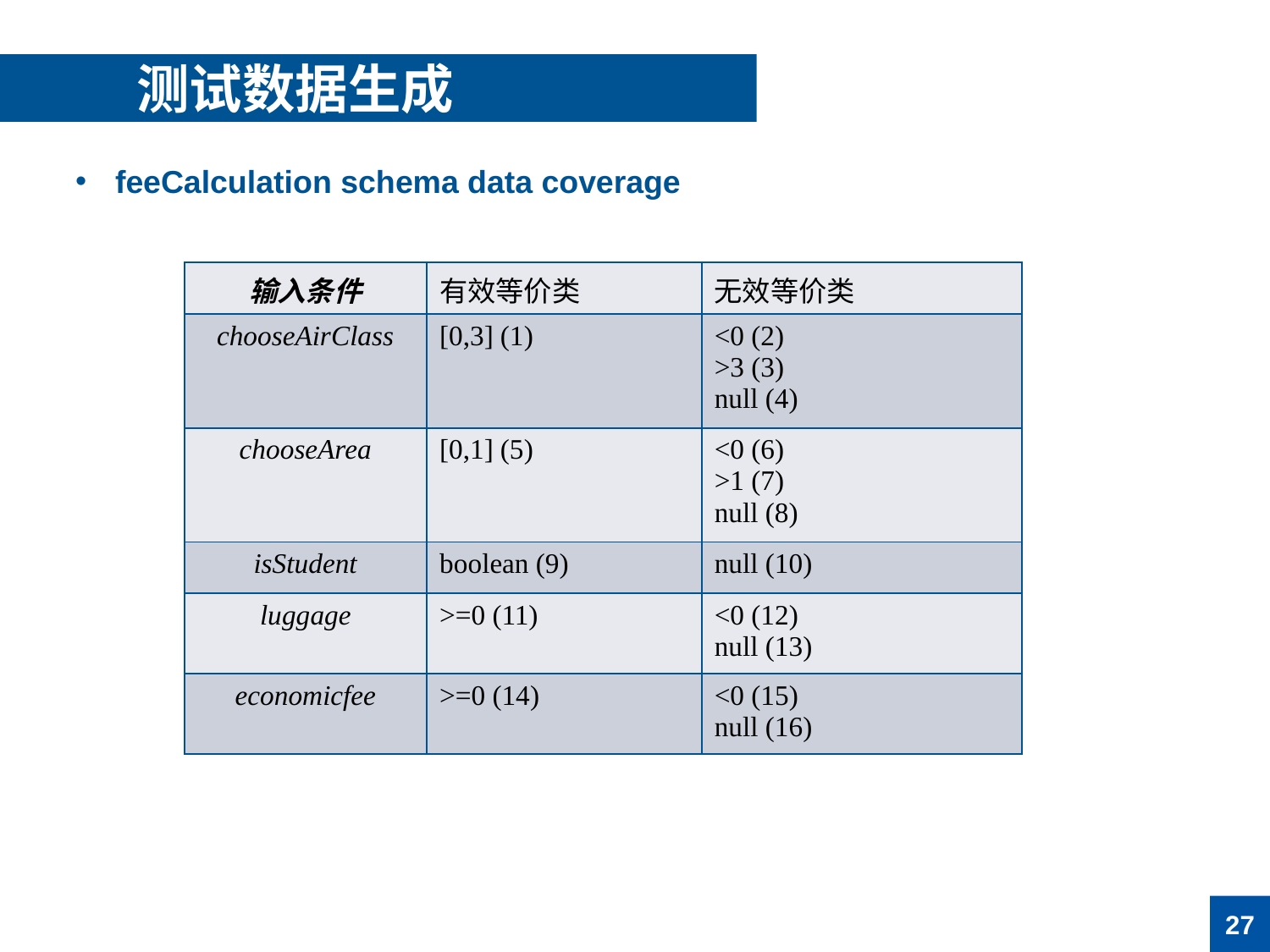

测试数据生成
feeCalculation schema data coverage
| 输入条件 | 有效等价类 | 无效等价类 |
| --- | --- | --- |
| chooseAirClass | [0,3] (1) | <0 (2) >3 (3) null (4) |
| chooseArea | [0,1] (5) | <0 (6) >1 (7) null (8) |
| isStudent | boolean (9) | null (10) |
| luggage | >=0 (11) | <0 (12) null (13) |
| economicfee | >=0 (14) | <0 (15) null (16) |
27